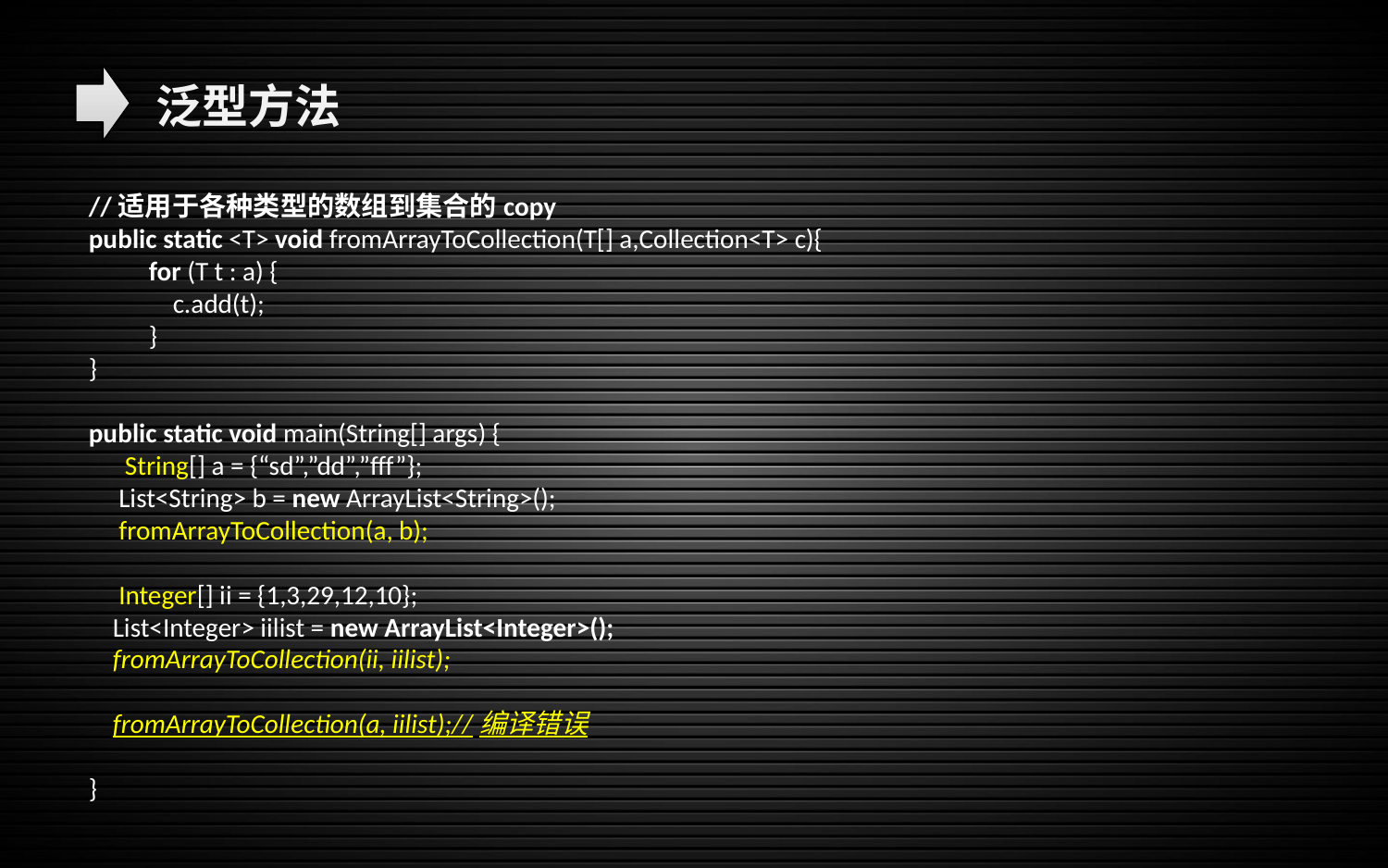

泛型方法
//适用于各种类型的数组到集合的copy
public static <T> void fromArrayToCollection(T[] a,Collection<T> c){
          for (T t : a) {
              c.add(t);
          }
}

public static void main(String[] args) {
      String[] a = {“sd”,”dd”,”fff”};
     List<String> b = new ArrayList<String>();
     fromArrayToCollection(a, b);

     Integer[] ii = {1,3,29,12,10};
    List<Integer> iilist = new ArrayList<Integer>();
    fromArrayToCollection(ii, iilist);

    fromArrayToCollection(a, iilist);//编译错误

}